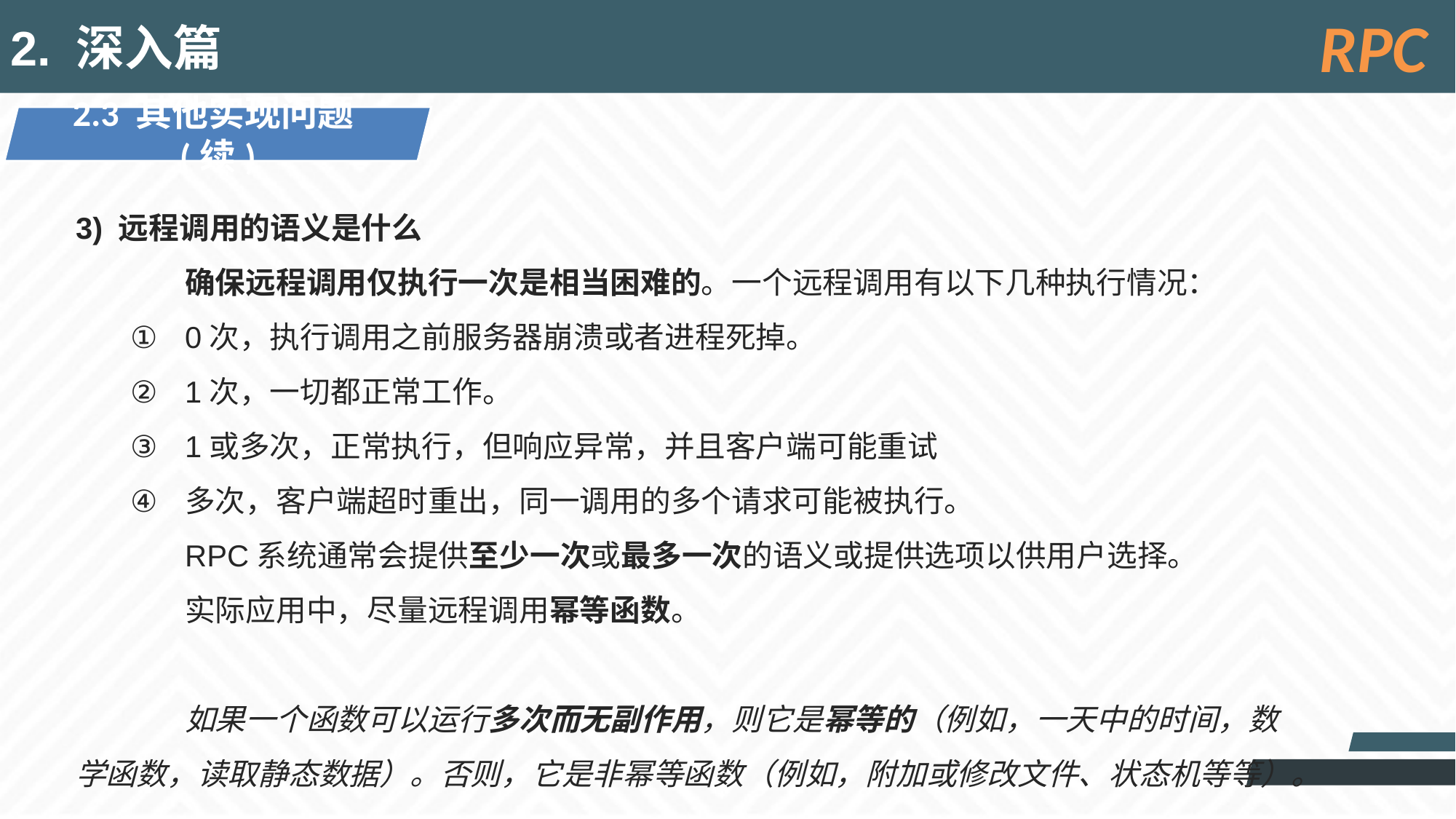

2. 深入篇
RPC
2.3 其他实现问题(续)
3) 远程调用的语义是什么
	确保远程调用仅执行一次是相当困难的。一个远程调用有以下几种执行情况：
0次，执行调用之前服务器崩溃或者进程死掉。
1次，一切都正常工作。
1或多次，正常执行，但响应异常，并且客户端可能重试
多次，客户端超时重出，同一调用的多个请求可能被执行。
	RPC系统通常会提供至少一次或最多一次的语义或提供选项以供用户选择。
	实际应用中，尽量远程调用幂等函数。

	如果一个函数可以运行多次而无副作用，则它是幂等的（例如，一天中的时间，数学函数，读取静态数据）。否则，它是非幂等函数（例如，附加或修改文件、状态机等等）。